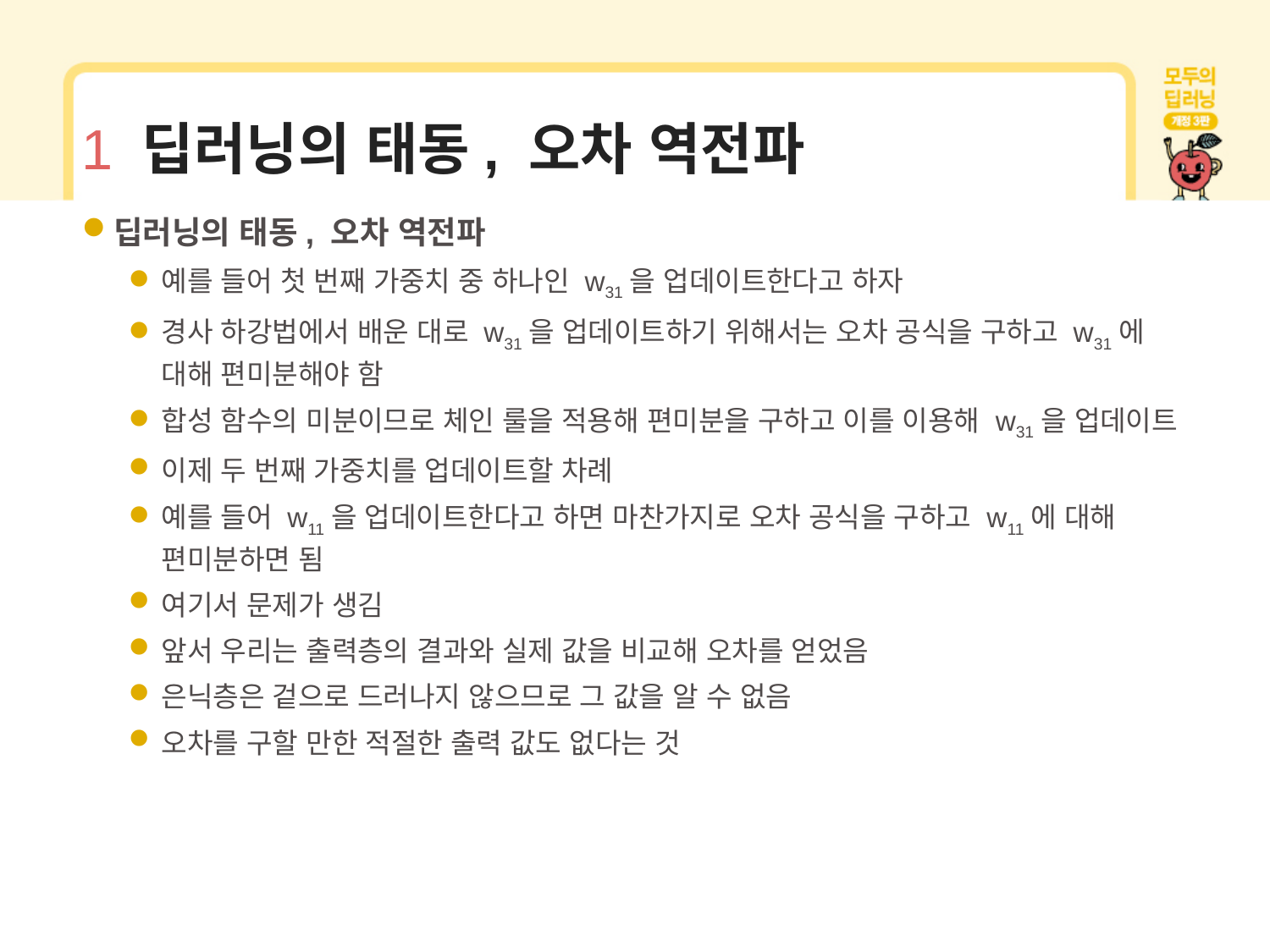

# 1 딥러닝의 태동, 오차 역전파
딥러닝의 태동, 오차 역전파
예를 들어 첫 번째 가중치 중 하나인 w31을 업데이트한다고 하자
경사 하강법에서 배운 대로 w31을 업데이트하기 위해서는 오차 공식을 구하고 w31에 대해 편미분해야 함
합성 함수의 미분이므로 체인 룰을 적용해 편미분을 구하고 이를 이용해 w31을 업데이트
이제 두 번째 가중치를 업데이트할 차례
예를 들어 w11을 업데이트한다고 하면 마찬가지로 오차 공식을 구하고 w11에 대해 편미분하면 됨
여기서 문제가 생김
앞서 우리는 출력층의 결과와 실제 값을 비교해 오차를 얻었음
은닉층은 겉으로 드러나지 않으므로 그 값을 알 수 없음
오차를 구할 만한 적절한 출력 값도 없다는 것